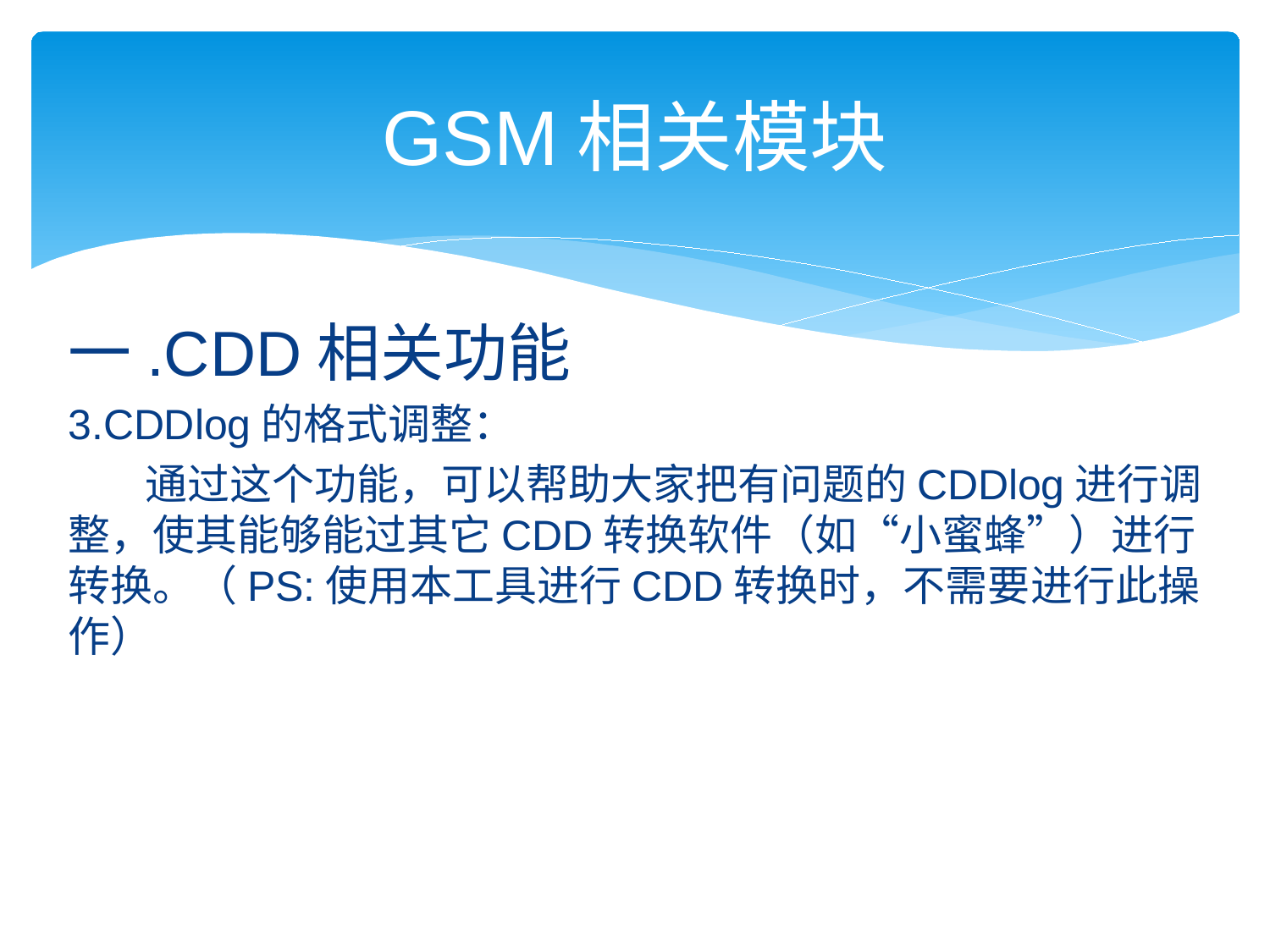

# GSM相关模块
一.CDD相关功能
3.CDDlog的格式调整：
       通过这个功能，可以帮助大家把有问题的CDDlog进行调整，使其能够能过其它CDD转换软件（如“小蜜蜂”）进行转换。（PS:使用本工具进行CDD转换时，不需要进行此操作）